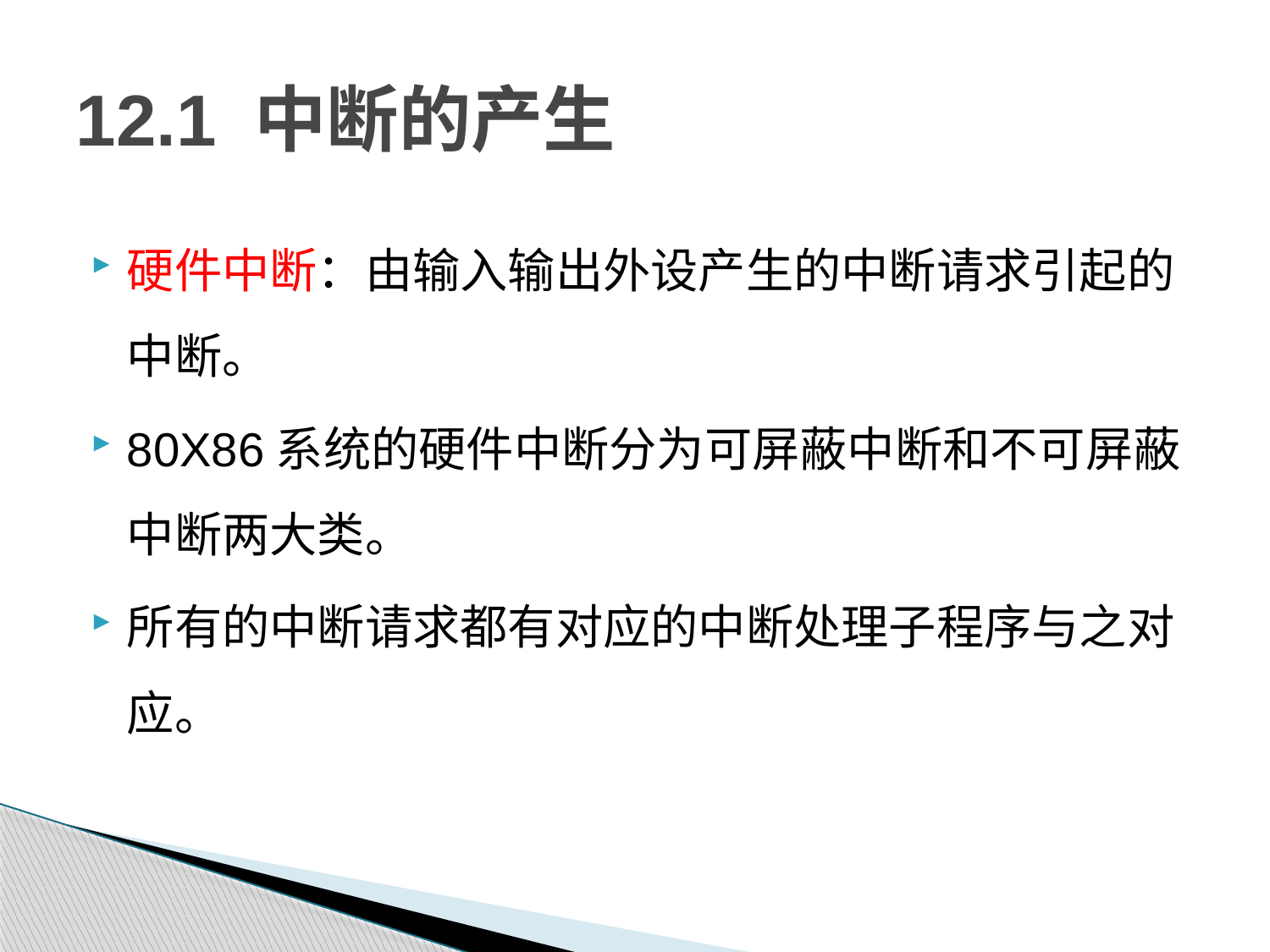

# 12.1 中断的产生
硬件中断：由输入输出外设产生的中断请求引起的中断。
80X86系统的硬件中断分为可屏蔽中断和不可屏蔽中断两大类。
所有的中断请求都有对应的中断处理子程序与之对应。